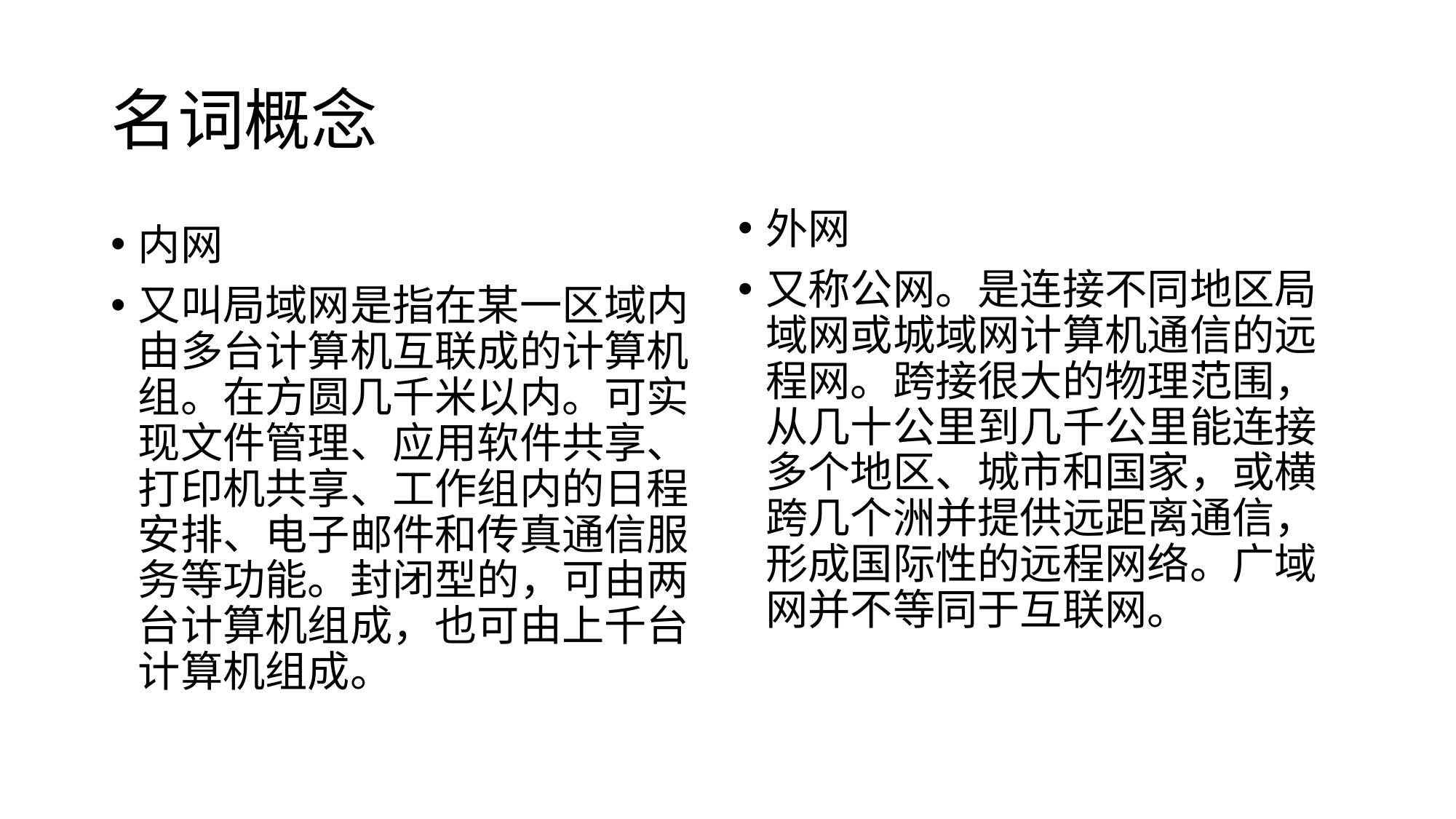

# 名词概念
外网
又称公网。是连接不同地区局域网或城域网计算机通信的远程网。跨接很大的物理范围，从几十公里到几千公里能连接多个地区、城市和国家，或横跨几个洲并提供远距离通信，形成国际性的远程网络。广域网并不等同于互联网。
内网
又叫局域网是指在某一区域内由多台计算机互联成的计算机组。在方圆几千米以内。可实现文件管理、应用软件共享、打印机共享、工作组内的日程安排、电子邮件和传真通信服务等功能。封闭型的，可由两台计算机组成，也可由上千台计算机组成。